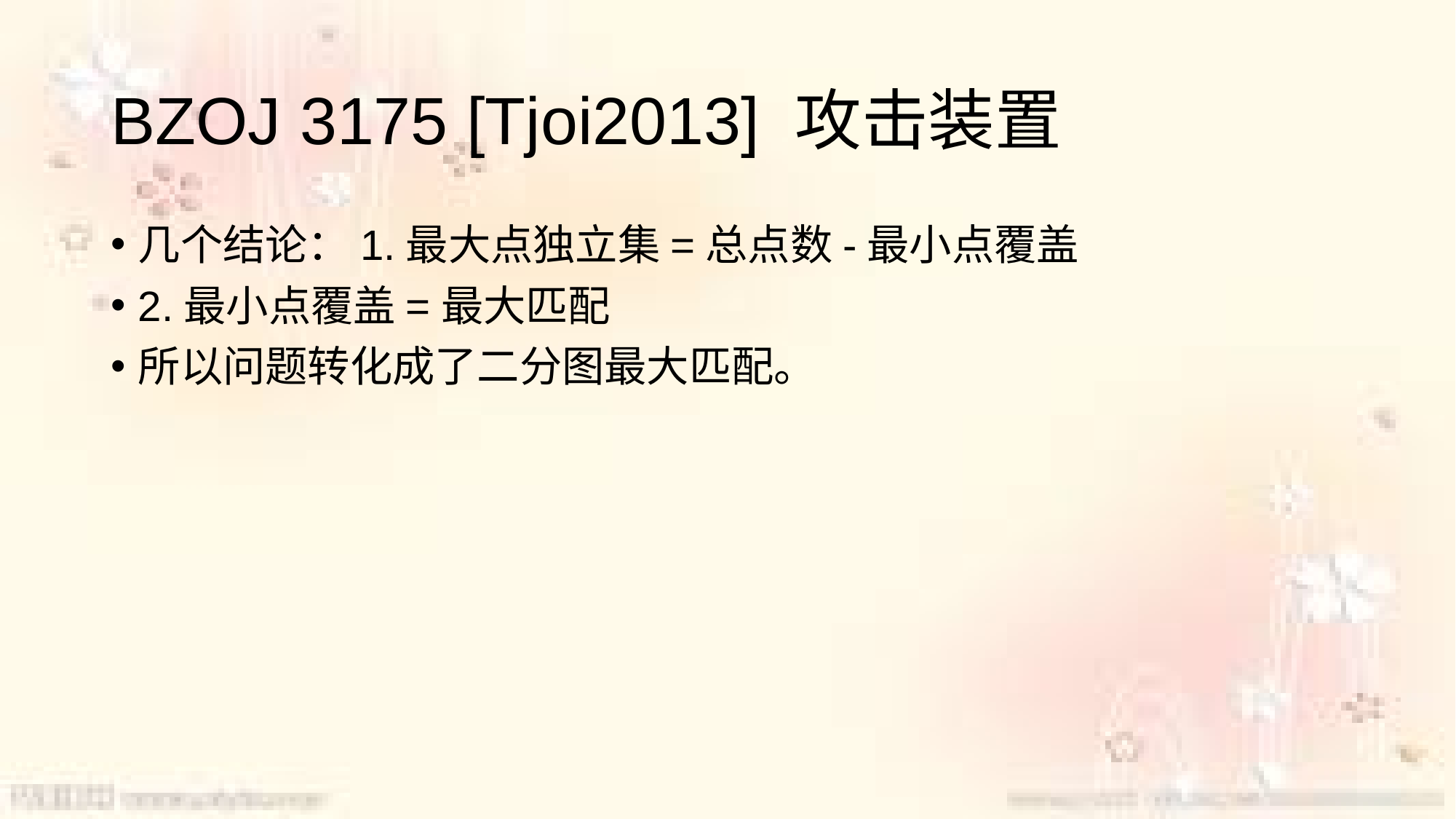

# BZOJ 3175 [Tjoi2013] 攻击装置
几个结论：1.最大点独立集=总点数-最小点覆盖
2.最小点覆盖=最大匹配
所以问题转化成了二分图最大匹配。